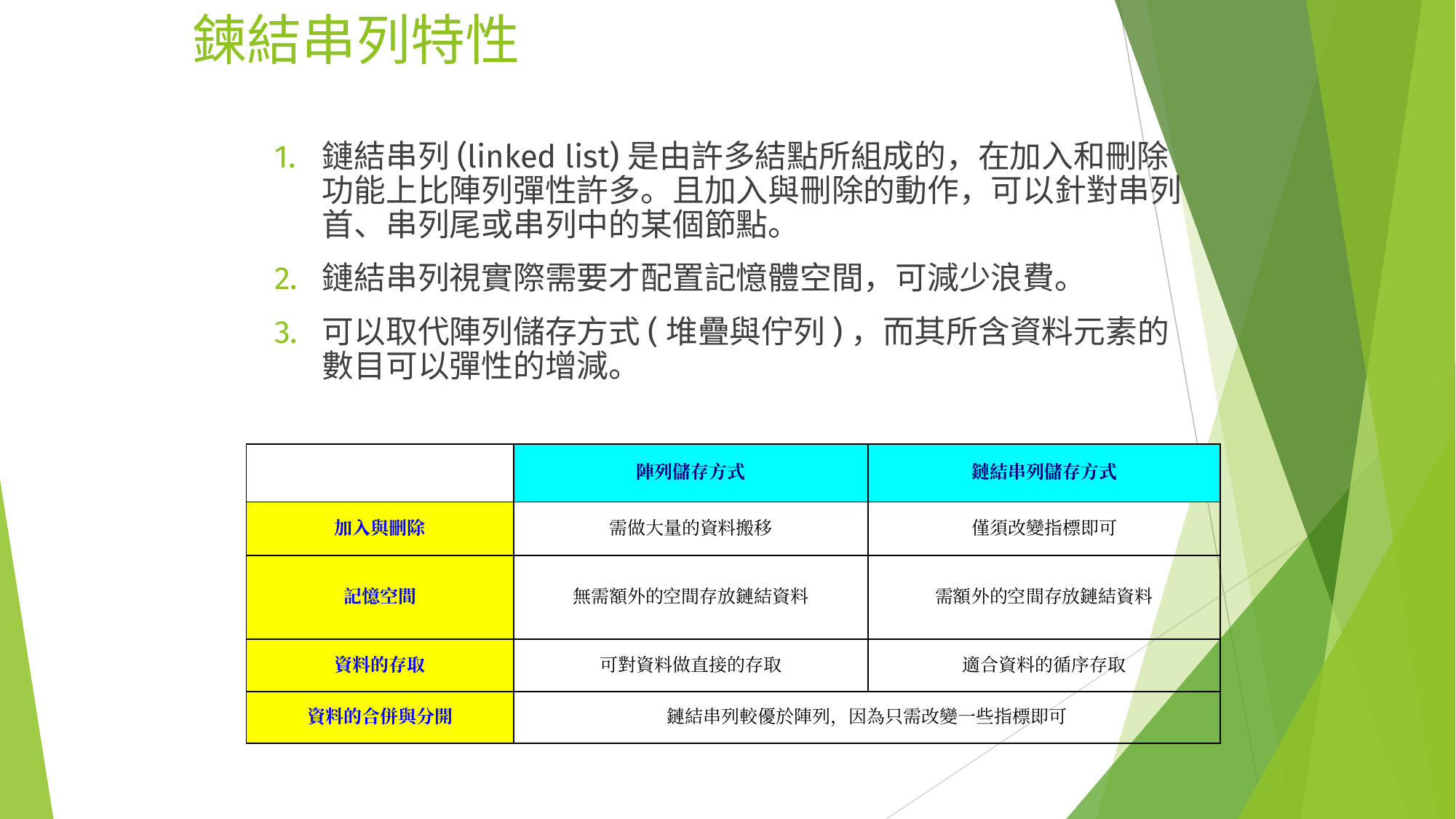

# 鍊結串列特性
鏈結串列(linked list)是由許多結點所組成的，在加入和刪除功能上比陣列彈性許多。且加入與刪除的動作，可以針對串列首、串列尾或串列中的某個節點。
鏈結串列視實際需要才配置記憶體空間，可減少浪費。
可以取代陣列儲存方式(堆疊與佇列)，而其所含資料元素的數目可以彈性的增減。

|  | 陣列儲存方式 | 鏈結串列儲存方式 |
| --- | --- | --- |
| 加入與刪除 | 需做大量的資料搬移 | 僅須改變指標即可 |
| 記憶空間 | 無需額外的空間存放鏈結資料 | 需額外的空間存放鏈結資料 |
| 資料的存取 | 可對資料做直接的存取 | 適合資料的循序存取 |
| 資料的合併與分開 | 鏈結串列較優於陣列，因為只需改變一些指標即可 |  |
15